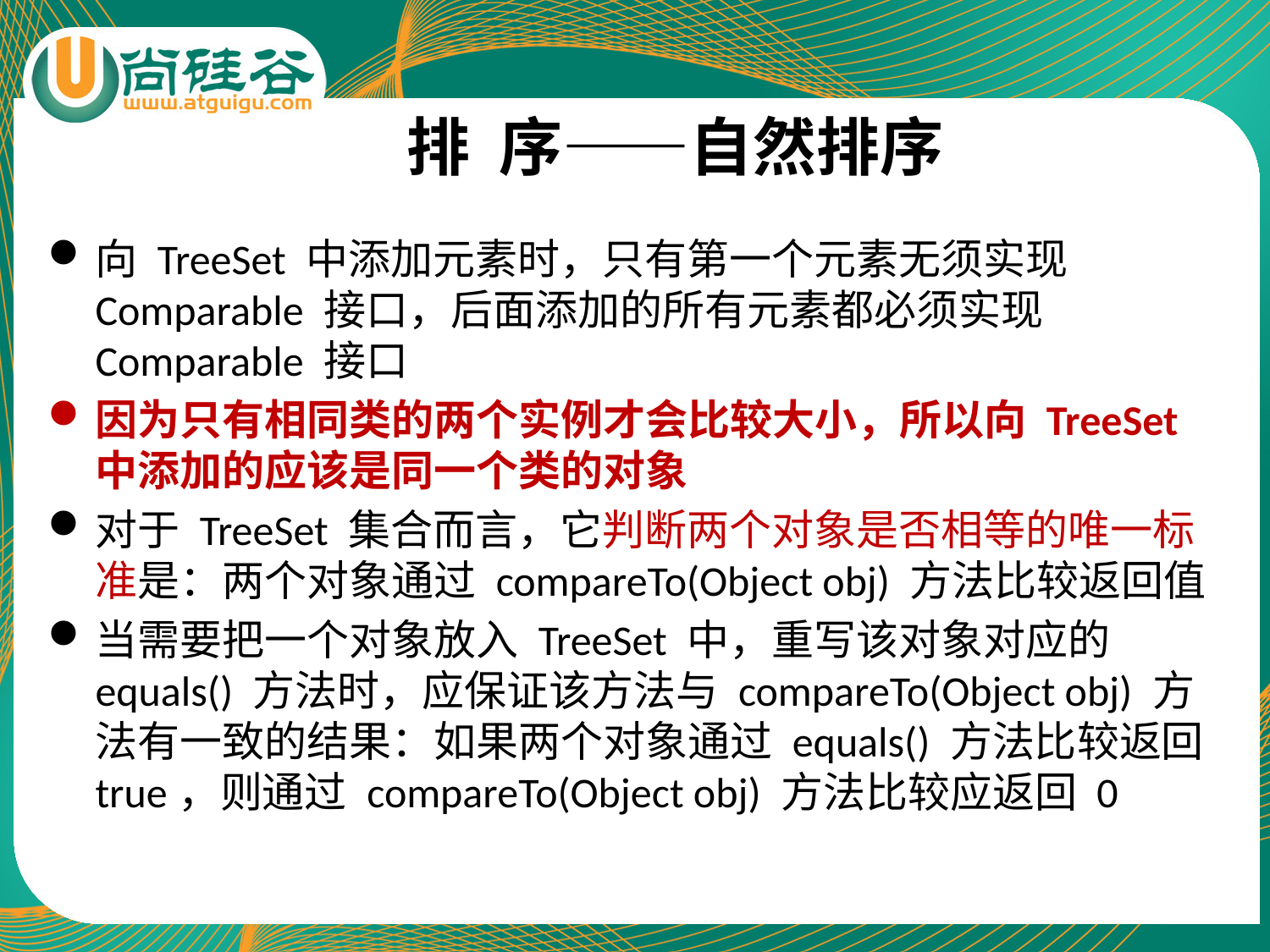

# 排  序——自然排序
向 TreeSet 中添加元素时，只有第一个元素无须实现 Comparable 接口，后面添加的所有元素都必须实现 Comparable 接口
因为只有相同类的两个实例才会比较大小，所以向 TreeSet 中添加的应该是同一个类的对象
对于 TreeSet 集合而言，它判断两个对象是否相等的唯一标准是：两个对象通过 compareTo(Object obj) 方法比较返回值
当需要把一个对象放入 TreeSet 中，重写该对象对应的 equals() 方法时，应保证该方法与 compareTo(Object obj) 方法有一致的结果：如果两个对象通过 equals() 方法比较返回 true，则通过 compareTo(Object obj) 方法比较应返回 0